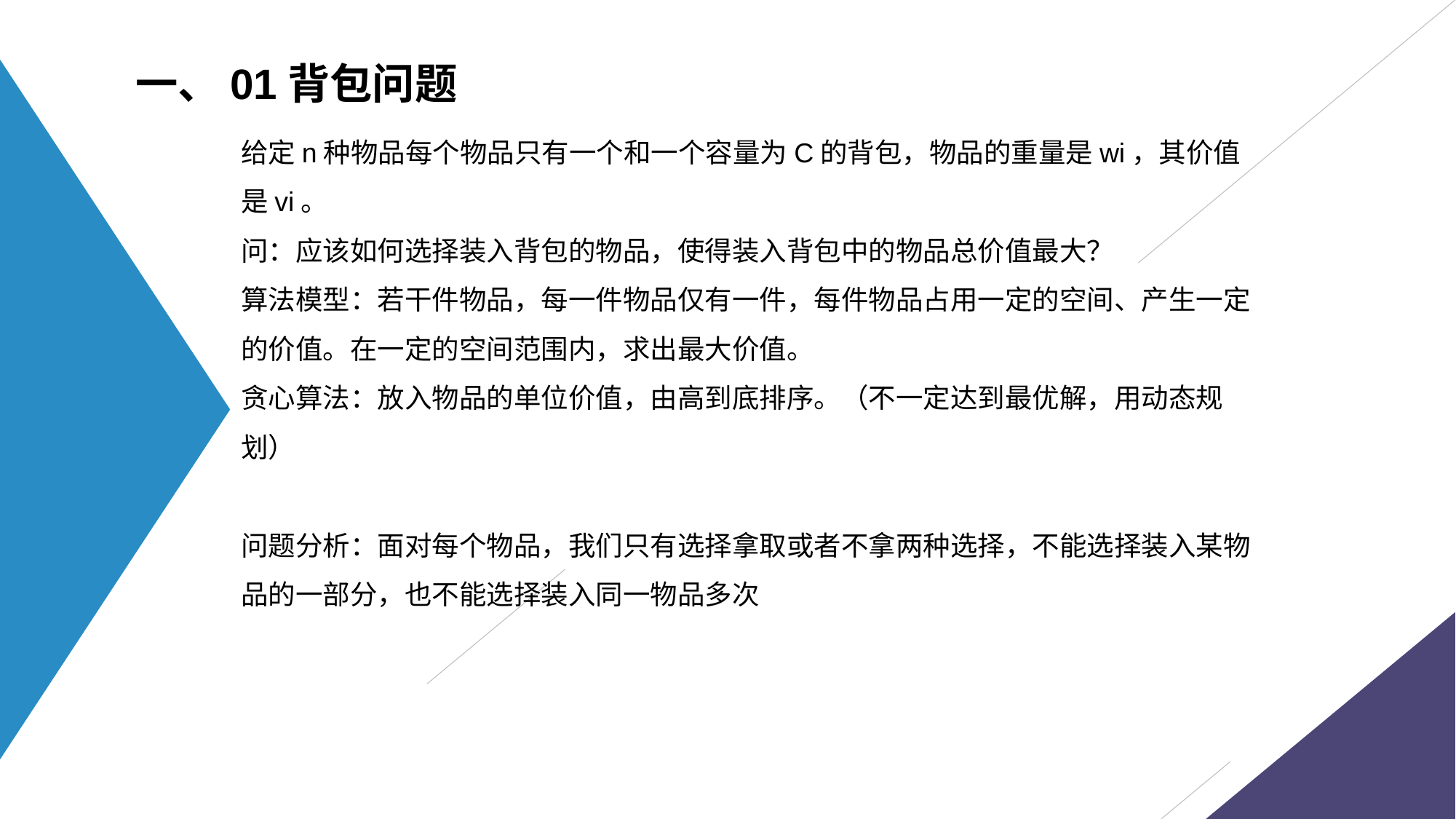

一、01背包问题
给定n种物品每个物品只有一个和一个容量为C的背包，物品的重量是wi，其价值是vi。
问：应该如何选择装入背包的物品，使得装入背包中的物品总价值最大？
算法模型：若干件物品，每一件物品仅有一件，每件物品占用一定的空间、产生一定的价值。在一定的空间范围内，求出最大价值。
贪心算法：放入物品的单位价值，由高到底排序。（不一定达到最优解，用动态规划）

问题分析：面对每个物品，我们只有选择拿取或者不拿两种选择，不能选择装入某物品的一部分，也不能选择装入同一物品多次